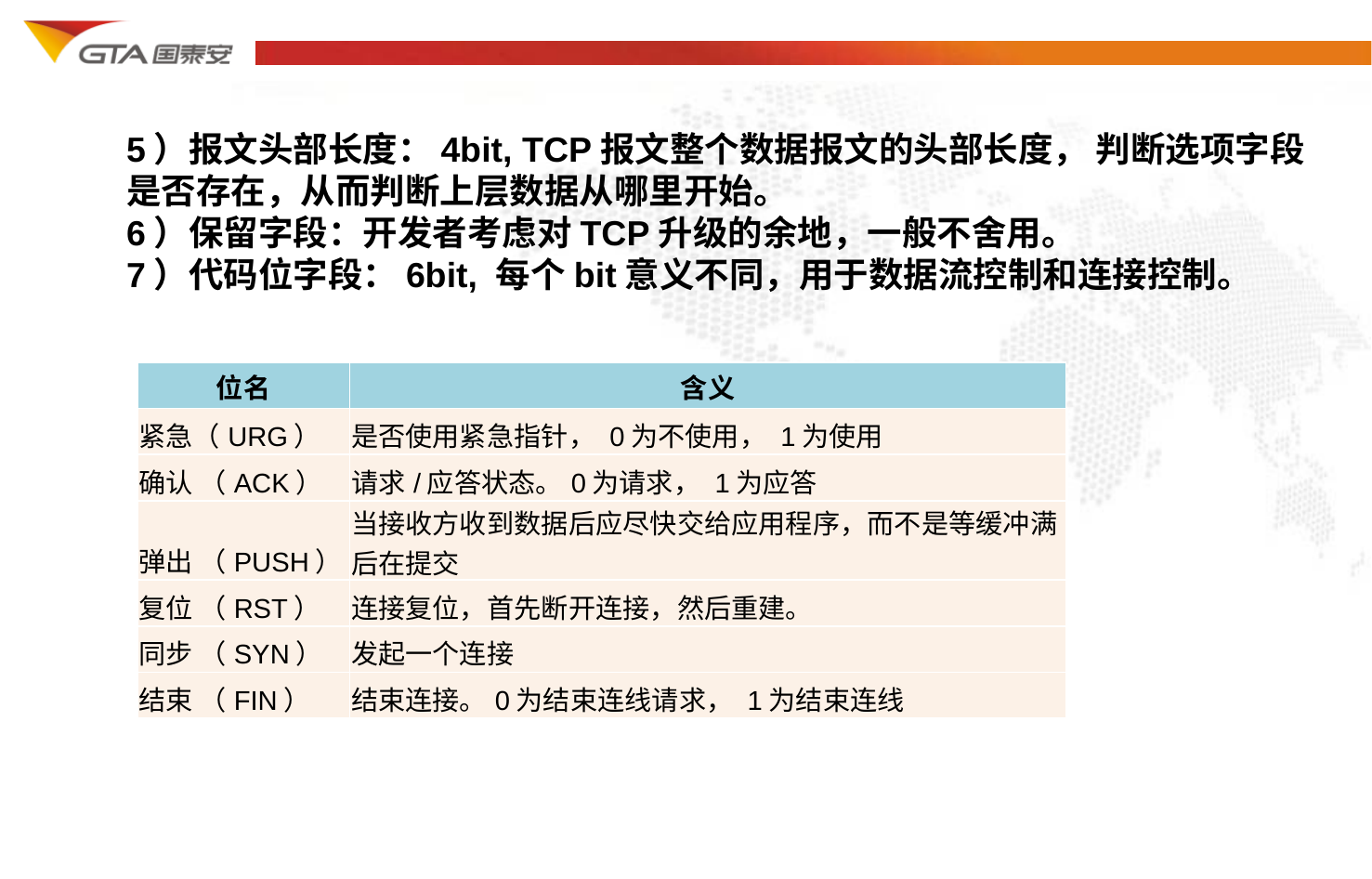

5）报文头部长度：4bit, TCP报文整个数据报文的头部长度， 判断选项字段是否存在，从而判断上层数据从哪里开始。
6）保留字段：开发者考虑对TCP升级的余地，一般不舍用。
7）代码位字段：6bit, 每个bit意义不同，用于数据流控制和连接控制。

| 位名 | 含义 |
| --- | --- |
| 紧急（URG） | 是否使用紧急指针， 0为不使用， 1为使用 |
| 确认 （ACK） | 请求/应答状态。0为请求， 1为应答 |
| 弹出 （PUSH） | 当接收方收到数据后应尽快交给应用程序，而不是等缓冲满后在提交 |
| 复位 （RST） | 连接复位，首先断开连接，然后重建。 |
| 同步 （SYN） | 发起一个连接 |
| 结束 （FIN） | 结束连接。0为结束连线请求， 1为结束连线 |